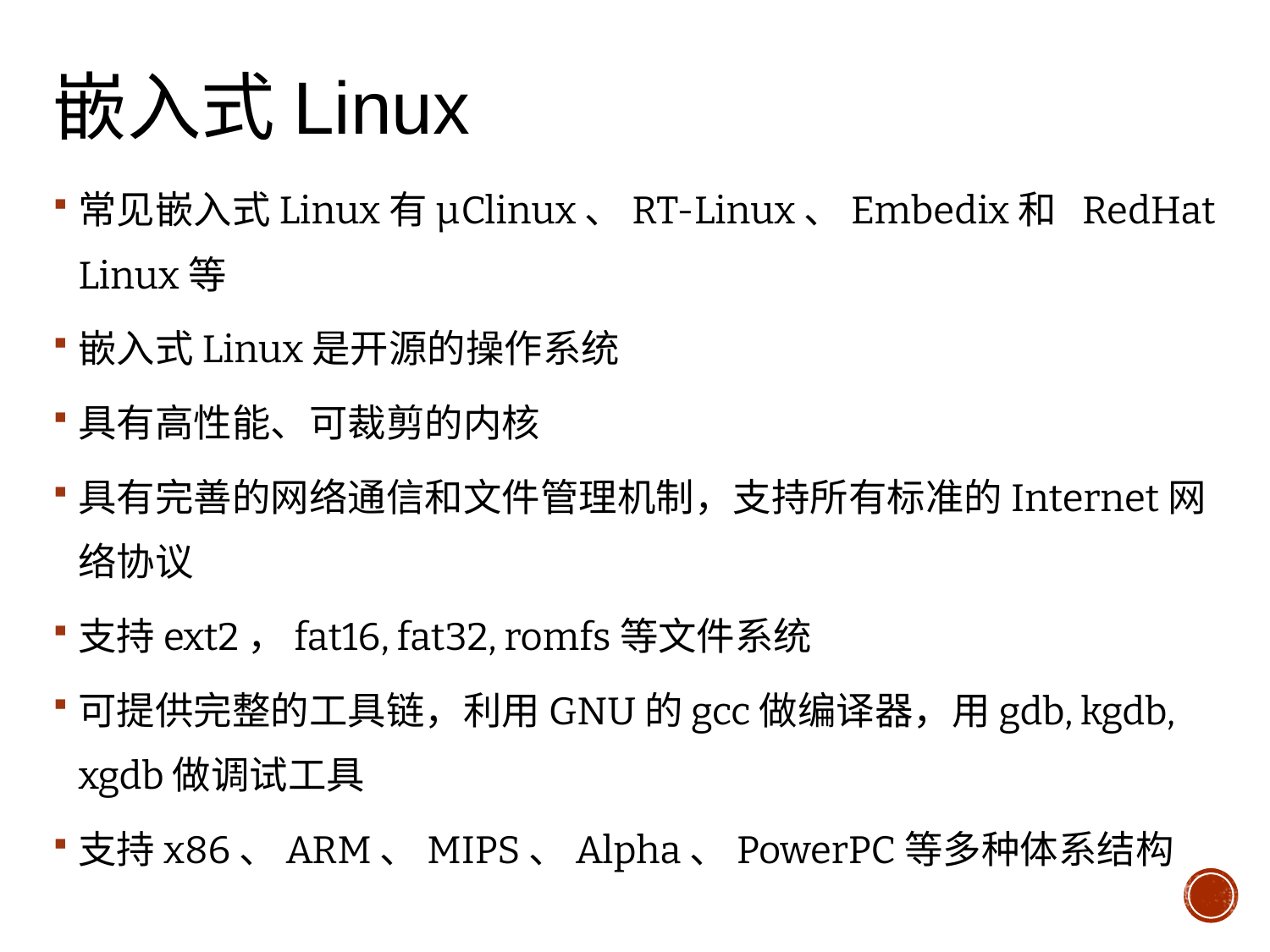

# 嵌入式Linux
常见嵌入式Linux有μClinux、RT-Linux、Embedix和  RedHat Linux等
嵌入式Linux是开源的操作系统
具有高性能、可裁剪的内核
具有完善的网络通信和文件管理机制，支持所有标准的Internet网络协议
支持ext2，fat16, fat32, romfs等文件系统
可提供完整的工具链，利用GNU的gcc做编译器，用gdb, kgdb, xgdb做调试工具
支持x86、ARM、MIPS、Alpha、PowerPC等多种体系结构